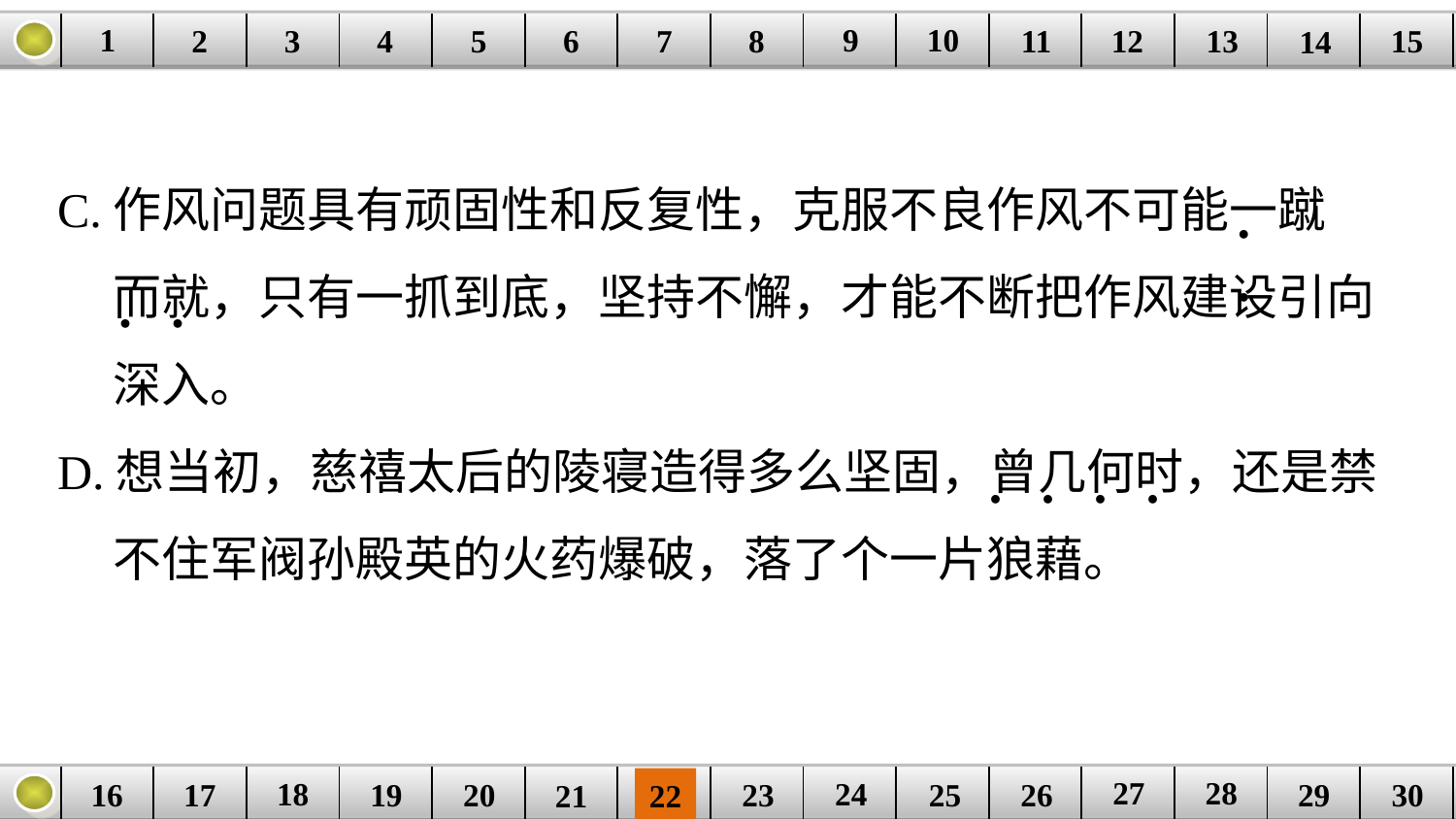

9
10
1
3
4
5
6
8
11
2
12
15
|  |  |  |  |  |  |  |  |  |  |  |  |  |  |  |
| --- | --- | --- | --- | --- | --- | --- | --- | --- | --- | --- | --- | --- | --- | --- |
7
13
14

C.作风问题具有顽固性和反复性，克服不良作风不可能一蹴
    而就，只有一抓到底，坚持不懈，才能不断把作风建设引向
    深入。
D.想当初，慈禧太后的陵寝造得多么坚固，曾几何时，还是禁
    不住军阀孙殿英的火药爆破，落了个一片狼藉。
.   .
 .   .
.   .   .   .

27
28
18
24
16
25
26
30
|  |  |  |  |  |  |  |  |  |  |  |  |  |  |  |
| --- | --- | --- | --- | --- | --- | --- | --- | --- | --- | --- | --- | --- | --- | --- |
23
17
19
20
29
21
22